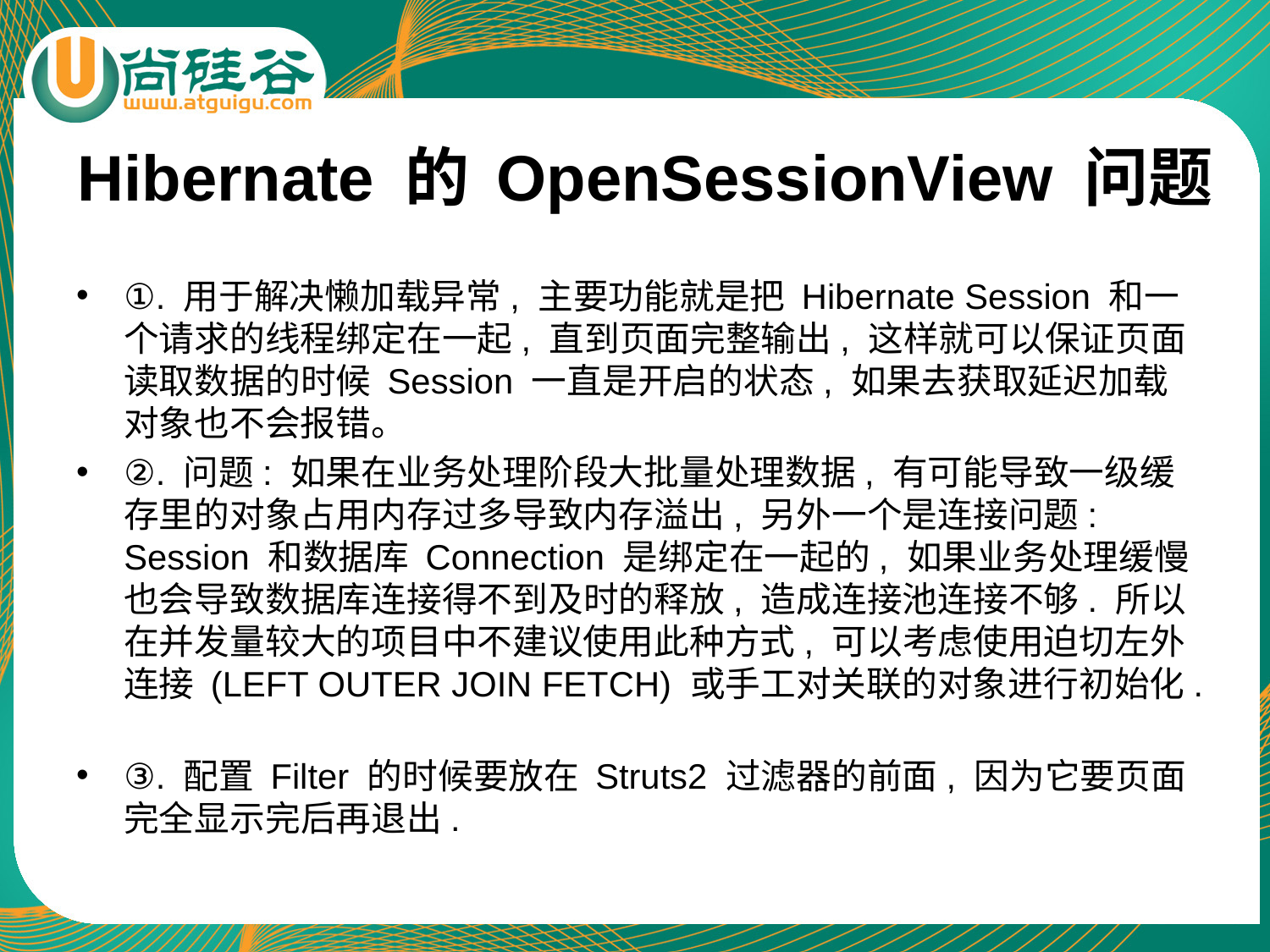

# Hibernate 的 OpenSessionView 问题
①. 用于解决懒加载异常, 主要功能就是把 Hibernate Session 和一个请求的线程绑定在一起, 直到页面完整输出, 这样就可以保证页面读取数据的时候 Session 一直是开启的状态, 如果去获取延迟加载对象也不会报错。
②. 问题: 如果在业务处理阶段大批量处理数据, 有可能导致一级缓存里的对象占用内存过多导致内存溢出, 另外一个是连接问题:  Session 和数据库 Connection 是绑定在一起的, 如果业务处理缓慢也会导致数据库连接得不到及时的释放, 造成连接池连接不够. 所以在并发量较大的项目中不建议使用此种方式, 可以考虑使用迫切左外连接 (LEFT OUTER JOIN FETCH) 或手工对关联的对象进行初始化.
③. 配置 Filter 的时候要放在 Struts2 过滤器的前面, 因为它要页面完全显示完后再退出.